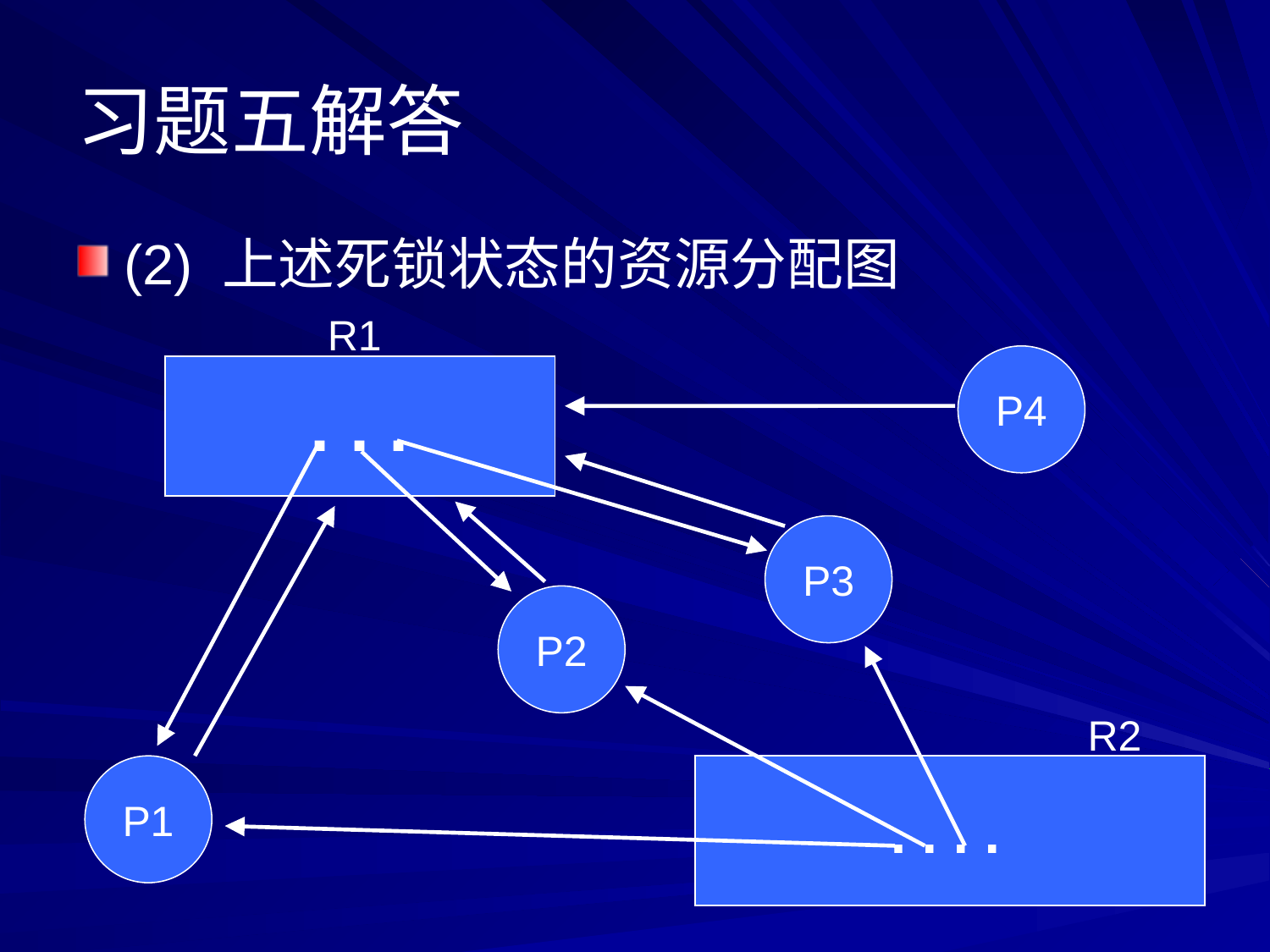

# 习题五解答
(2) 上述死锁状态的资源分配图
R1
P4
. . .

P3
P2

R2
P1
. . . .